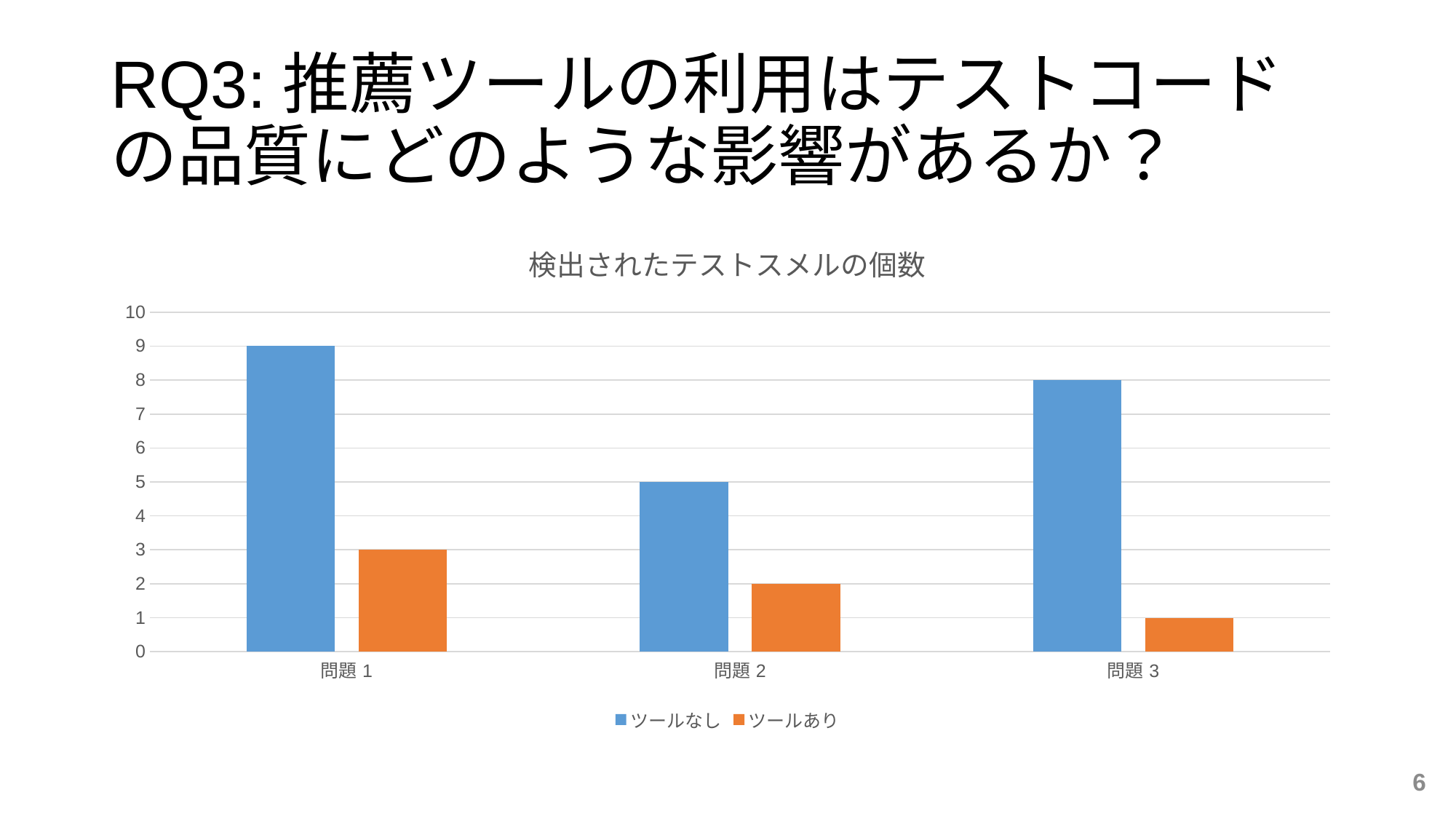

# RQ3:推薦ツールの利用はテストコードの品質にどのような影響があるか？

### Chart: 検出されたテストスメルの個数

| Category | ツールなし | ツールあり |
|---|---|---|
| 問題1 | 9.0 | 3.0 |
| 問題2 | 5.0 | 2.0 |
| 問題3 | 8.0 | 1.0 |
6